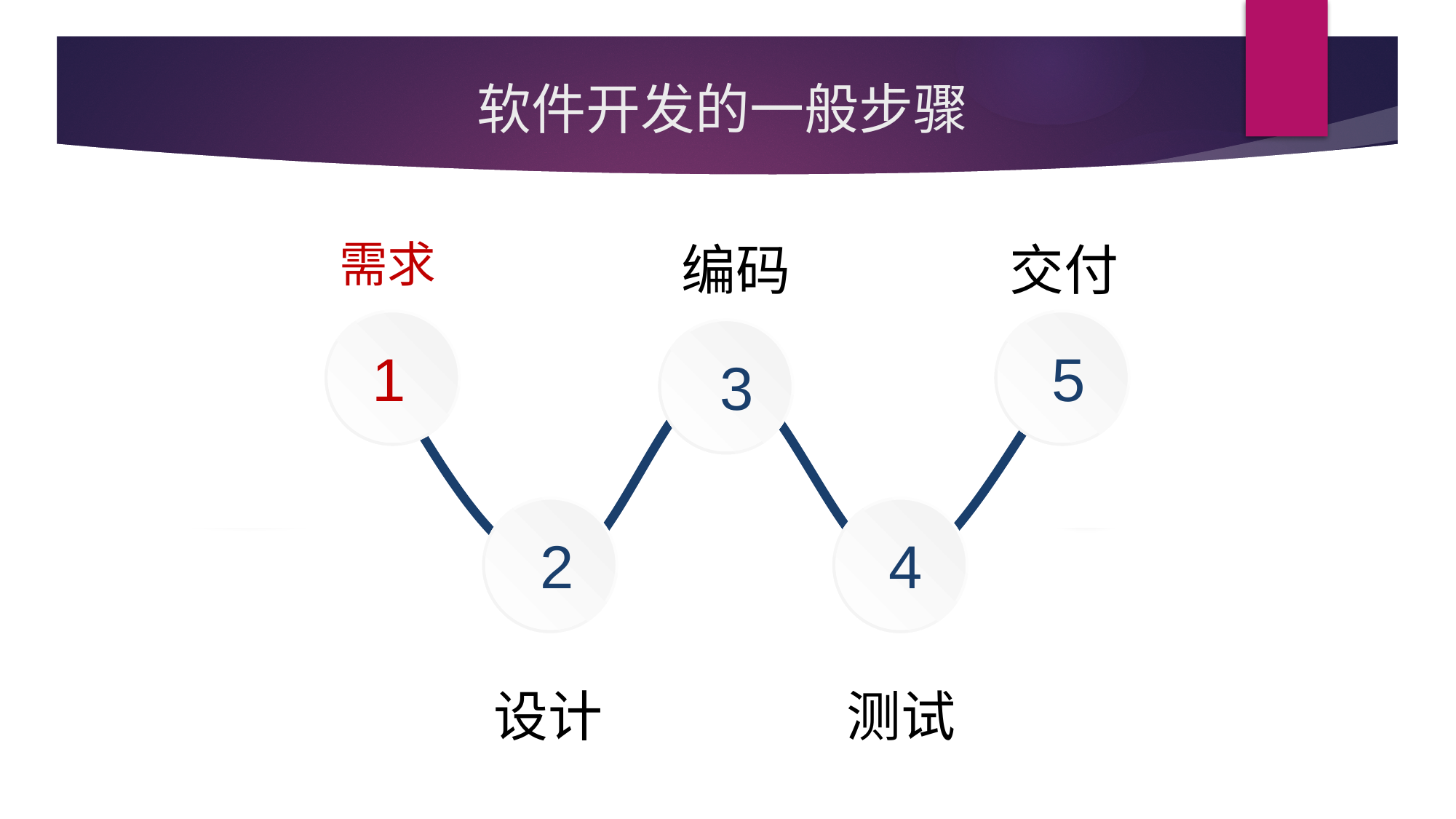

# 软件开发的一般步骤
需求
交付
编码

1

5

3

2

4
设计
测试